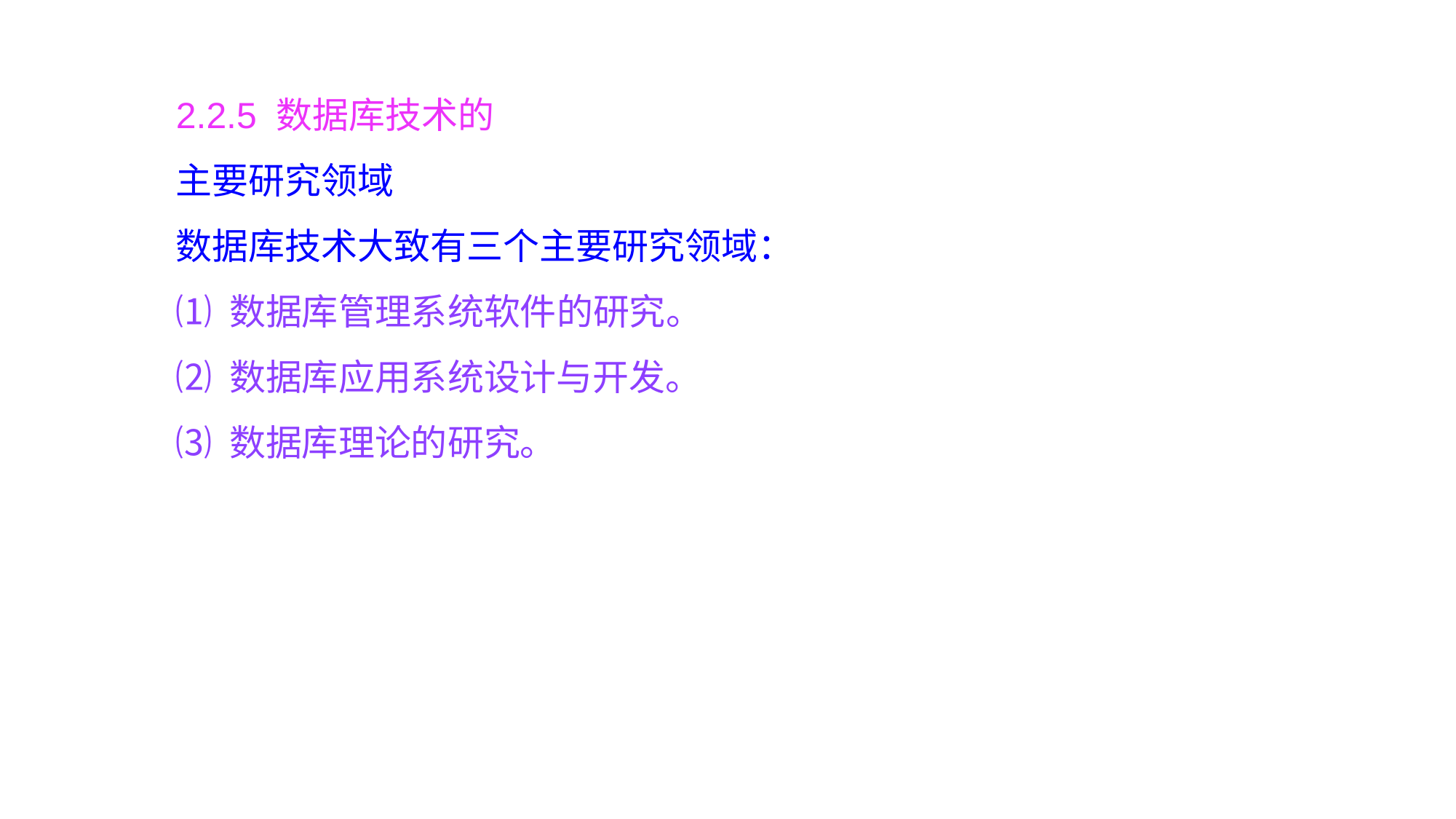

2.2.5 数据库技术的
主要研究领域
数据库技术大致有三个主要研究领域：
⑴ 数据库管理系统软件的研究。
⑵ 数据库应用系统设计与开发。
⑶ 数据库理论的研究。